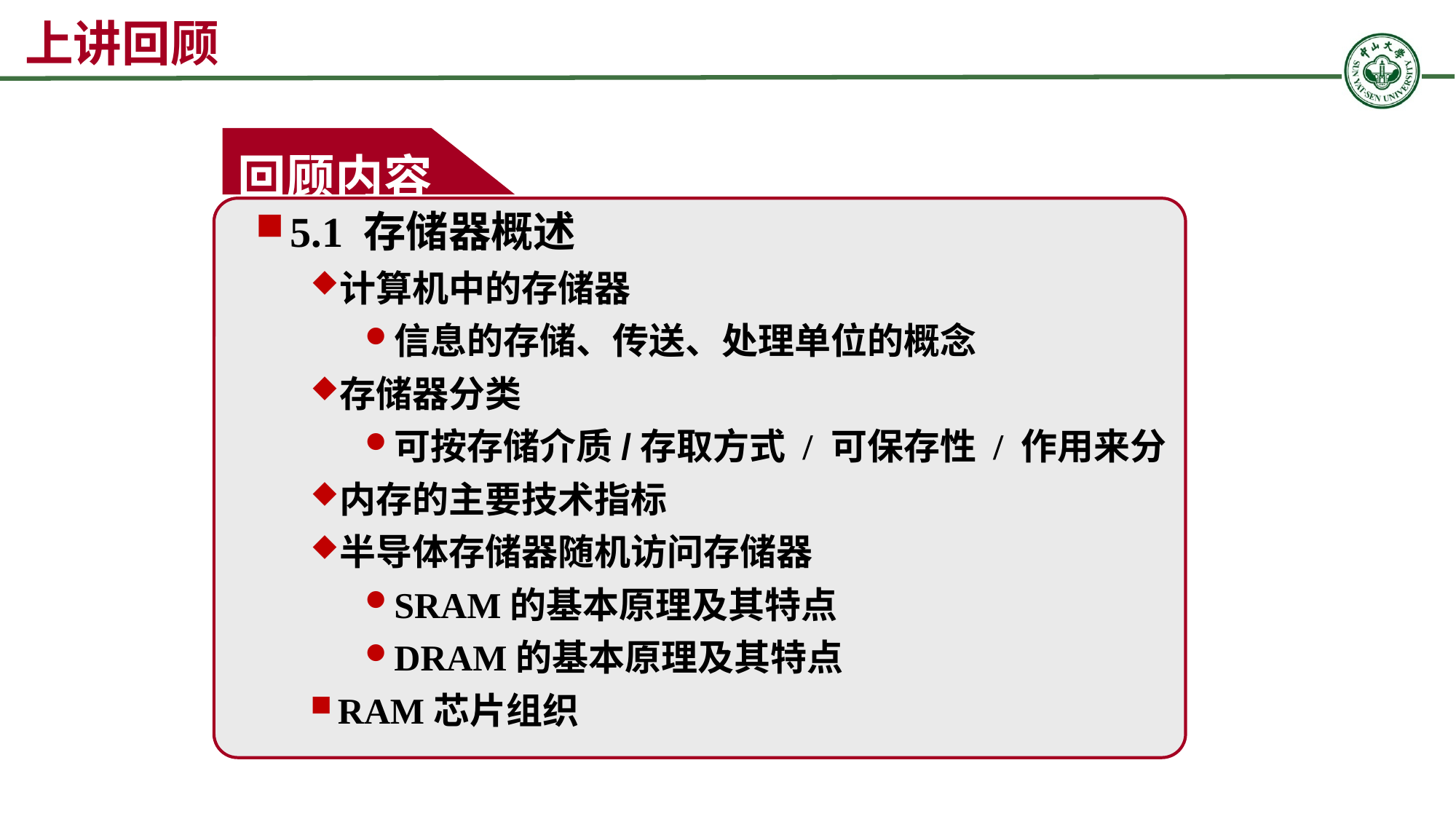

上讲回顾
回顾内容

5.1 存储器概述
计算机中的存储器
信息的存储、传送、处理单位的概念
存储器分类
可按存储介质/存取方式 / 可保存性 / 作用来分
内存的主要技术指标
半导体存储器随机访问存储器
SRAM的基本原理及其特点
DRAM的基本原理及其特点
RAM芯片组织